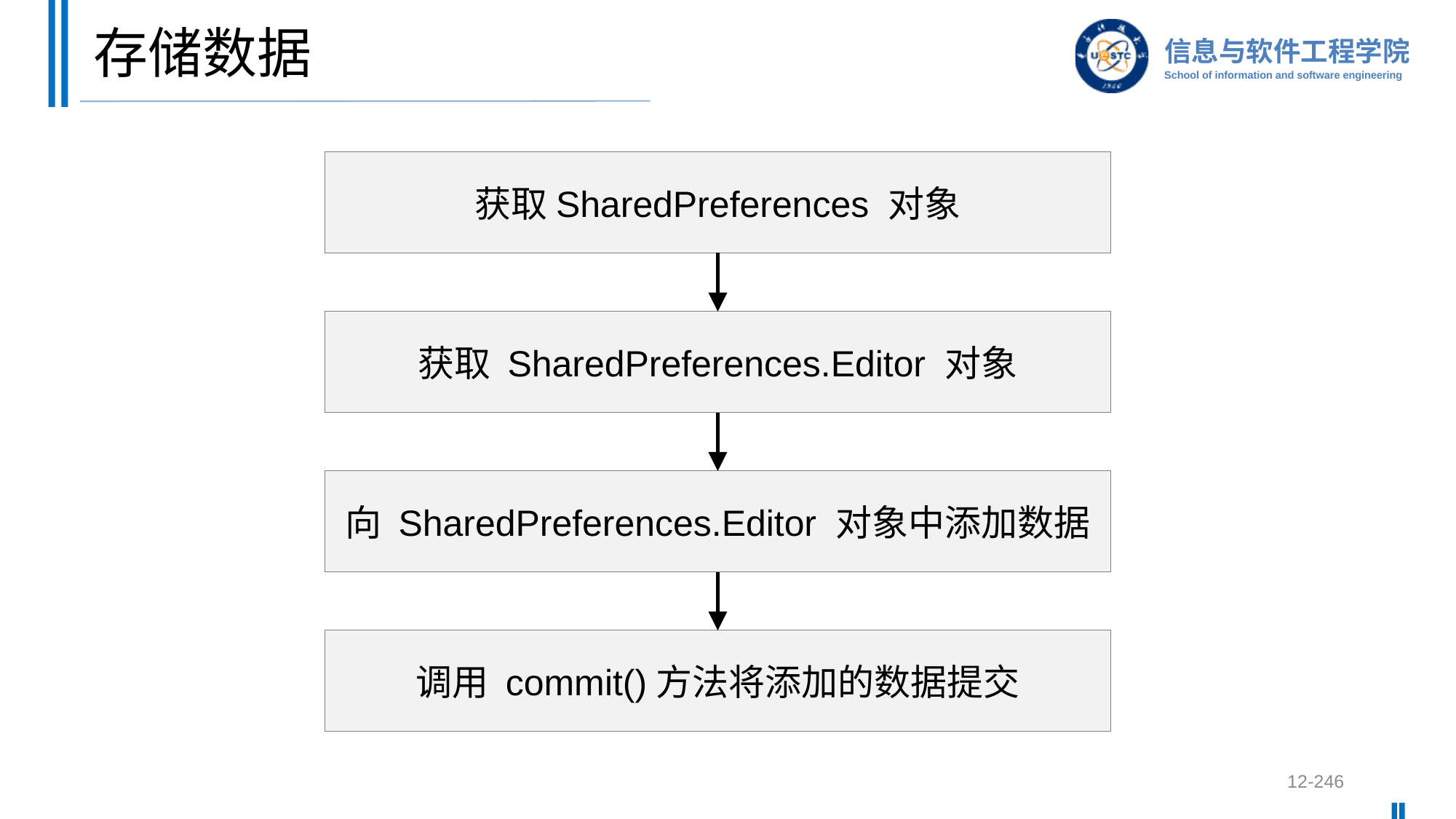

# 存储数据
获取SharedPreferences 对象
获取 SharedPreferences.Editor 对象
向 SharedPreferences.Editor 对象中添加数据
调用 commit()方法将添加的数据提交
12-246